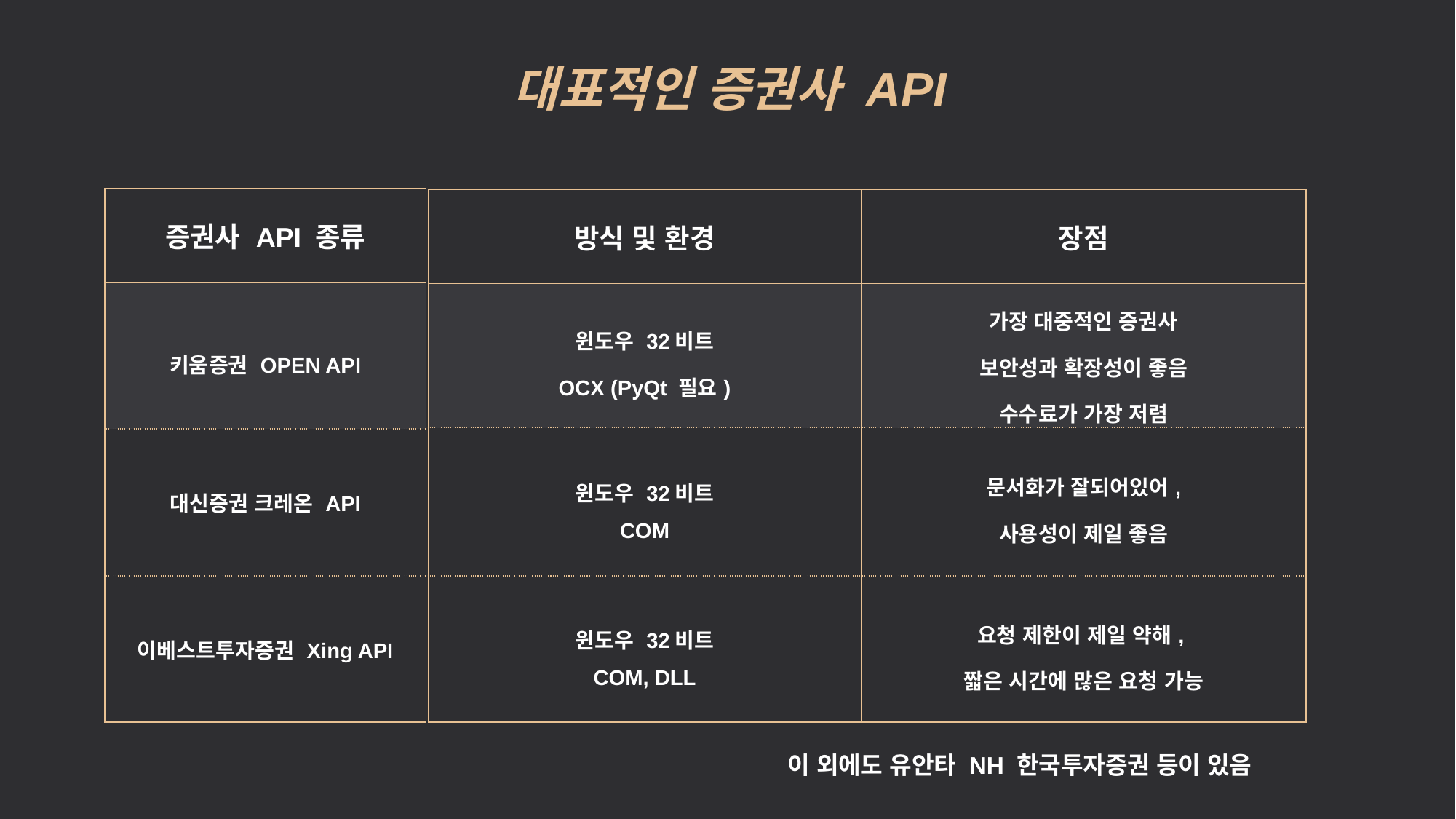

대표적인 증권사 API
| 증권사 API 종류 |
| --- |
| 키움증권 OPEN API |
| 대신증권 크레온 API |
| 이베스트투자증권 Xing API |
| 방식 및 환경 | 장점 |
| --- | --- |
| 윈도우 32비트 OCX (PyQt 필요) | 가장 대중적인 증권사 보안성과 확장성이 좋음 수수료가 가장 저렴 |
| 윈도우 32비트 COM | 문서화가 잘되어있어, 사용성이 제일 좋음 |
| 윈도우 32비트 COM, DLL | 요청 제한이 제일 약해, 짧은 시간에 많은 요청 가능 |
이 외에도 유안타 NH 한국투자증권 등이 있음